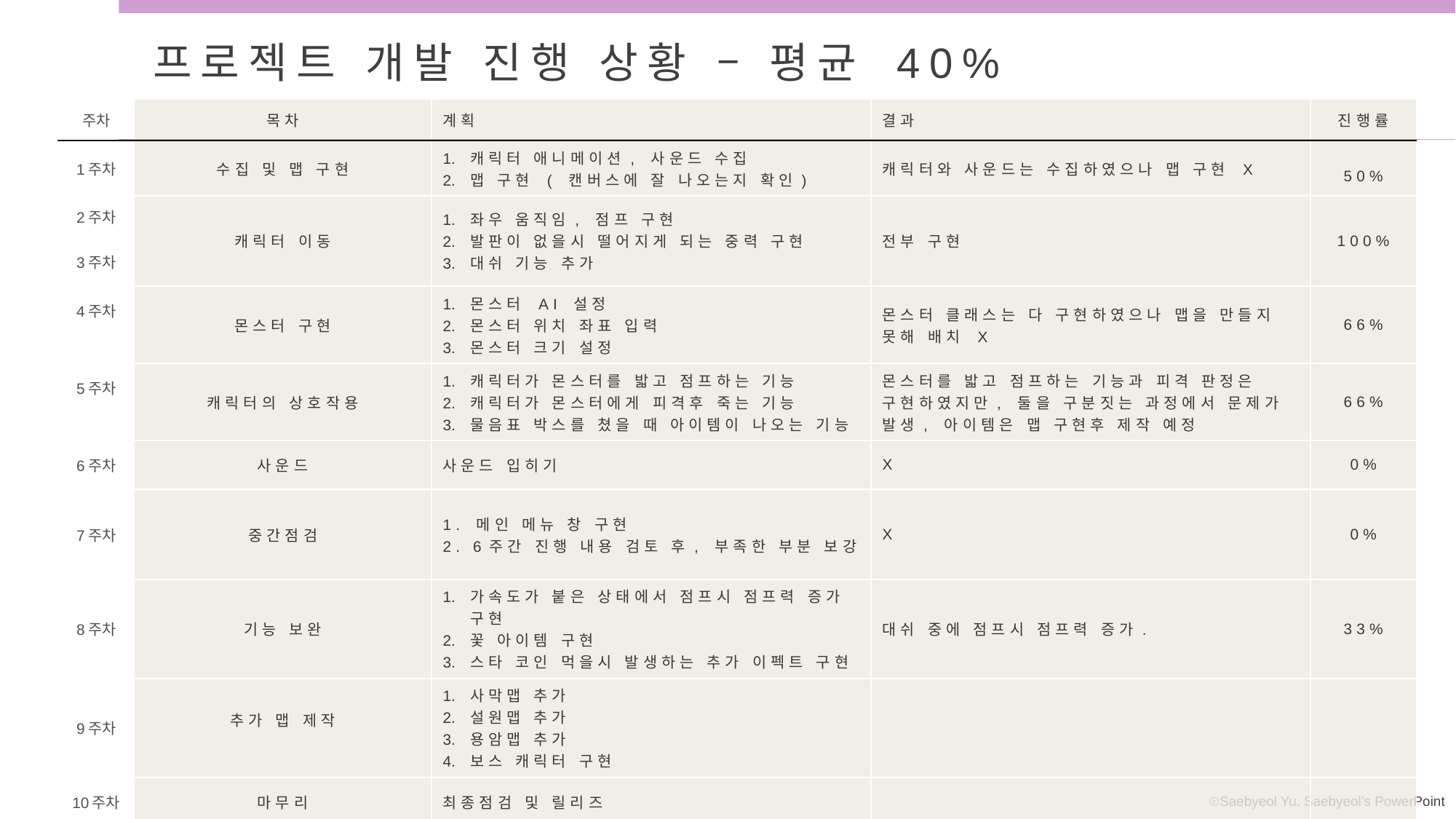

프로젝트 개발 진행 상황 – 평균 40%
| 주차 | 목차 | 계획 | 결과 | 진행률 |
| --- | --- | --- | --- | --- |
| 1주차 | 수집 및 맵 구현 | 캐릭터 애니메이션, 사운드 수집 맵 구현 ( 캔버스에 잘 나오는지 확인) | 캐릭터와 사운드는 수집하였으나 맵 구현 X | 50% |
| 2주차 | 캐릭터 이동 | 좌우 움직임, 점프 구현 발판이 없을시 떨어지게 되는 중력 구현 대쉬 기능 추가 | 전부 구현 | 100% |
| 3주차 |  |  |  |  |
| 4주차 | 몬스터 구현 | 몬스터 AI 설정 몬스터 위치 좌표 입력 몬스터 크기 설정 | 몬스터 클래스는 다 구현하였으나 맵을 만들지 못해 배치 X | 66% |
| 5주차 |  |  |  |  |
|  | 캐릭터의 상호작용 | 캐릭터가 몬스터를 밟고 점프하는 기능 캐릭터가 몬스터에게 피격후 죽는 기능 물음표 박스를 쳤을 때 아이템이 나오는 기능 | 몬스터를 밟고 점프하는 기능과 피격 판정은 구현하였지만, 둘을 구분짓는 과정에서 문제가 발생, 아이템은 맵 구현후 제작 예정 | 66% |
| 6주차 | 사운드 | 사운드 입히기 | X | 0% |
| 7주차 | 중간점검 | 1. 메인 메뉴 창 구현 2. 6주간 진행 내용 검토 후, 부족한 부분 보강 | X | 0% |
| 8주차 | 기능 보완 | 가속도가 붙은 상태에서 점프시 점프력 증가 구현 꽃 아이템 구현 스타 코인 먹을시 발생하는 추가 이펙트 구현 | 대쉬 중에 점프시 점프력 증가. | 33% |
| 9주차 | 추가 맵 제작 | 사막맵 추가 설원맵 추가 용암맵 추가 보스 캐릭터 구현 |  |  |
| 10주차 | 마무리 | 최종점검 및 릴리즈 |  |  |